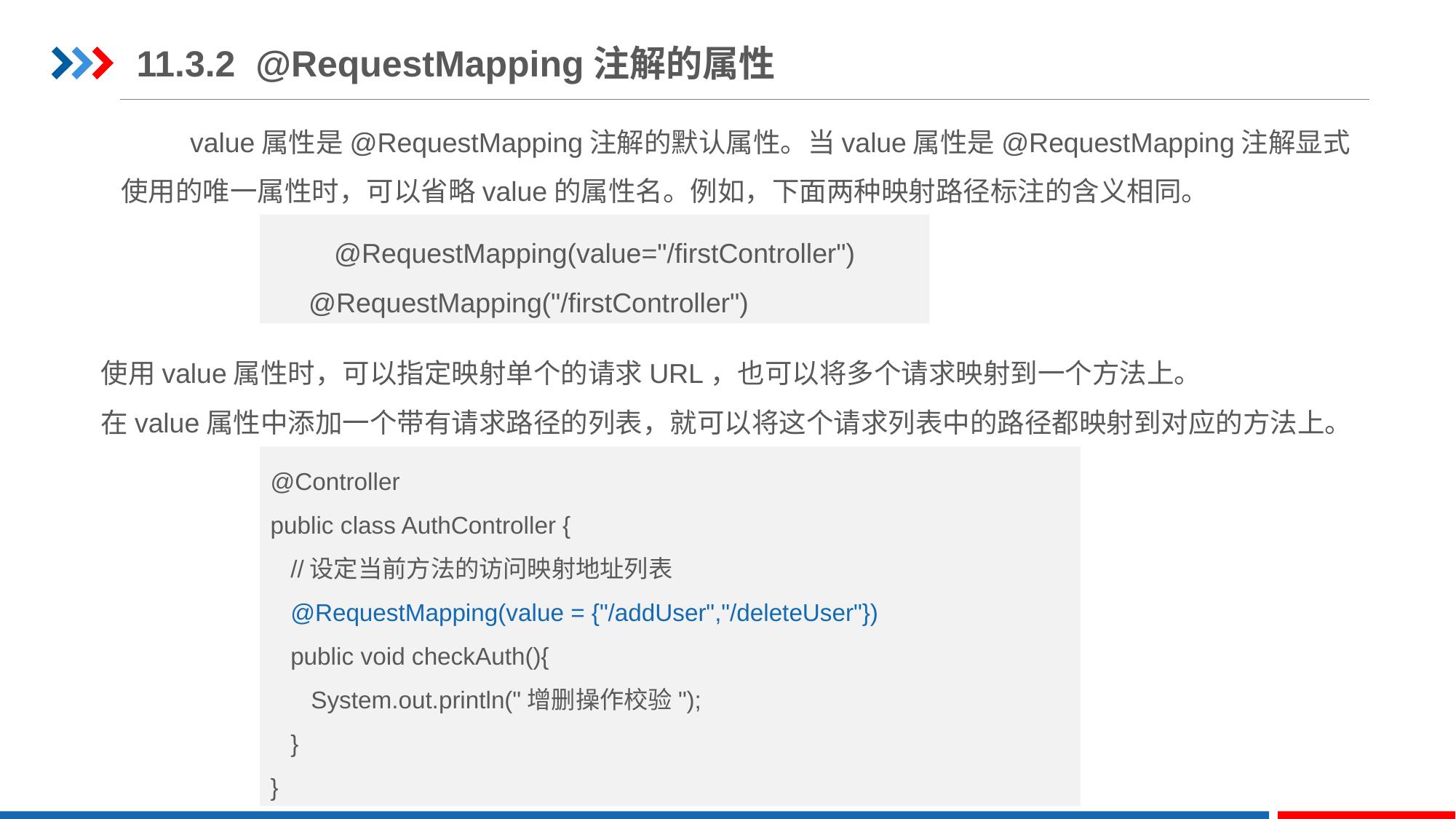

11.3.2  @RequestMapping注解的属性
         value属性是@RequestMapping注解的默认属性。当value属性是@RequestMapping注解显式使用的唯一属性时，可以省略value的属性名。例如，下面两种映射路径标注的含义相同。
@RequestMapping(value="/firstController")
     @RequestMapping("/firstController")
使用value属性时，可以指定映射单个的请求URL，也可以将多个请求映射到一个方法上。
在value属性中添加一个带有请求路径的列表，就可以将这个请求列表中的路径都映射到对应的方法上。
@Controller
public class AuthController {
   //设定当前方法的访问映射地址列表
   @RequestMapping(value = {"/addUser","/deleteUser"})
   public void checkAuth(){
      System.out.println("增删操作校验");
   }
}